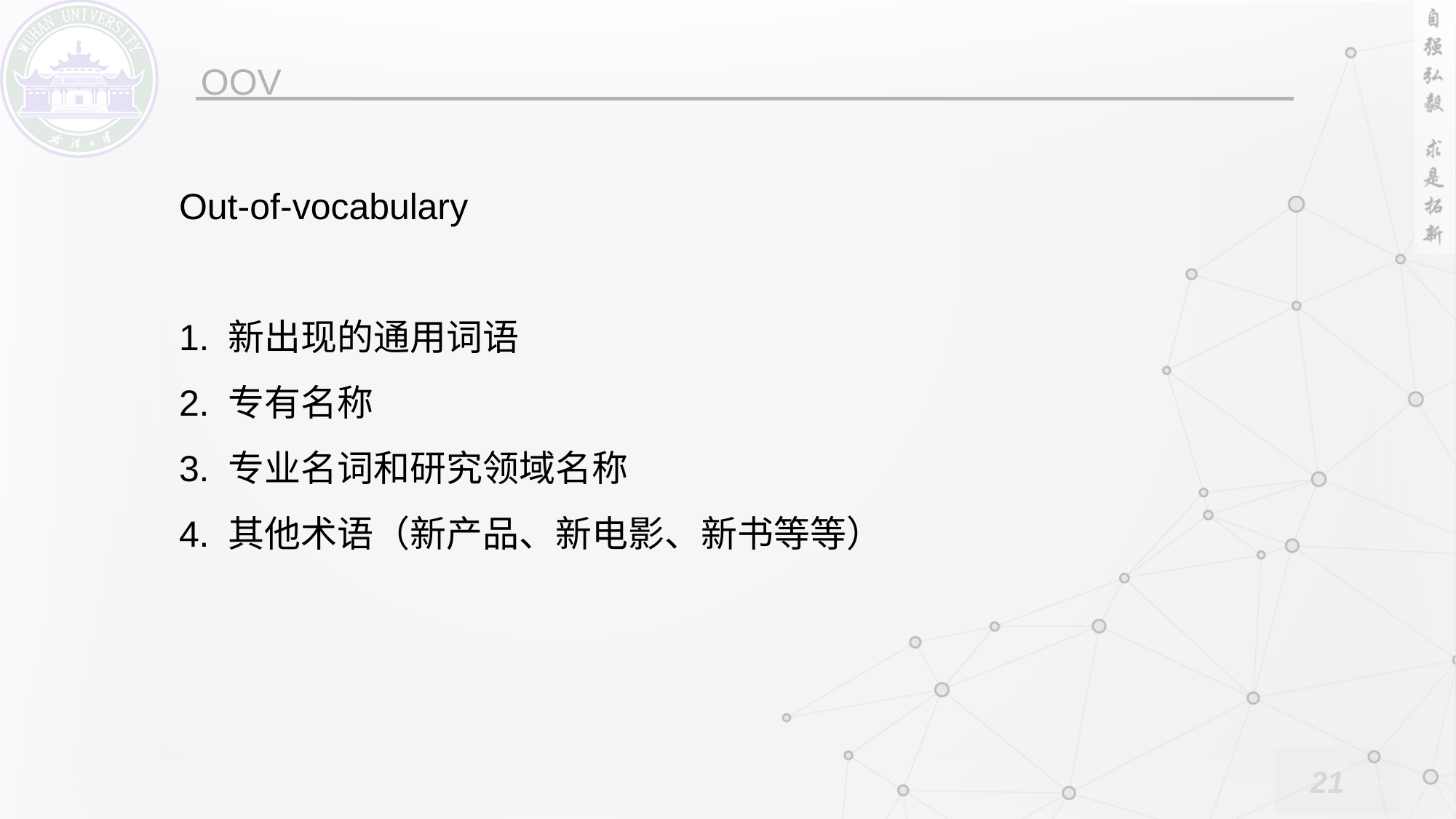

Out-of-vocabulary

1. 新出现的通用词语
2. 专有名称
3. 专业名词和研究领域名称
4. 其他术语（新产品、新电影、新书等等）
21